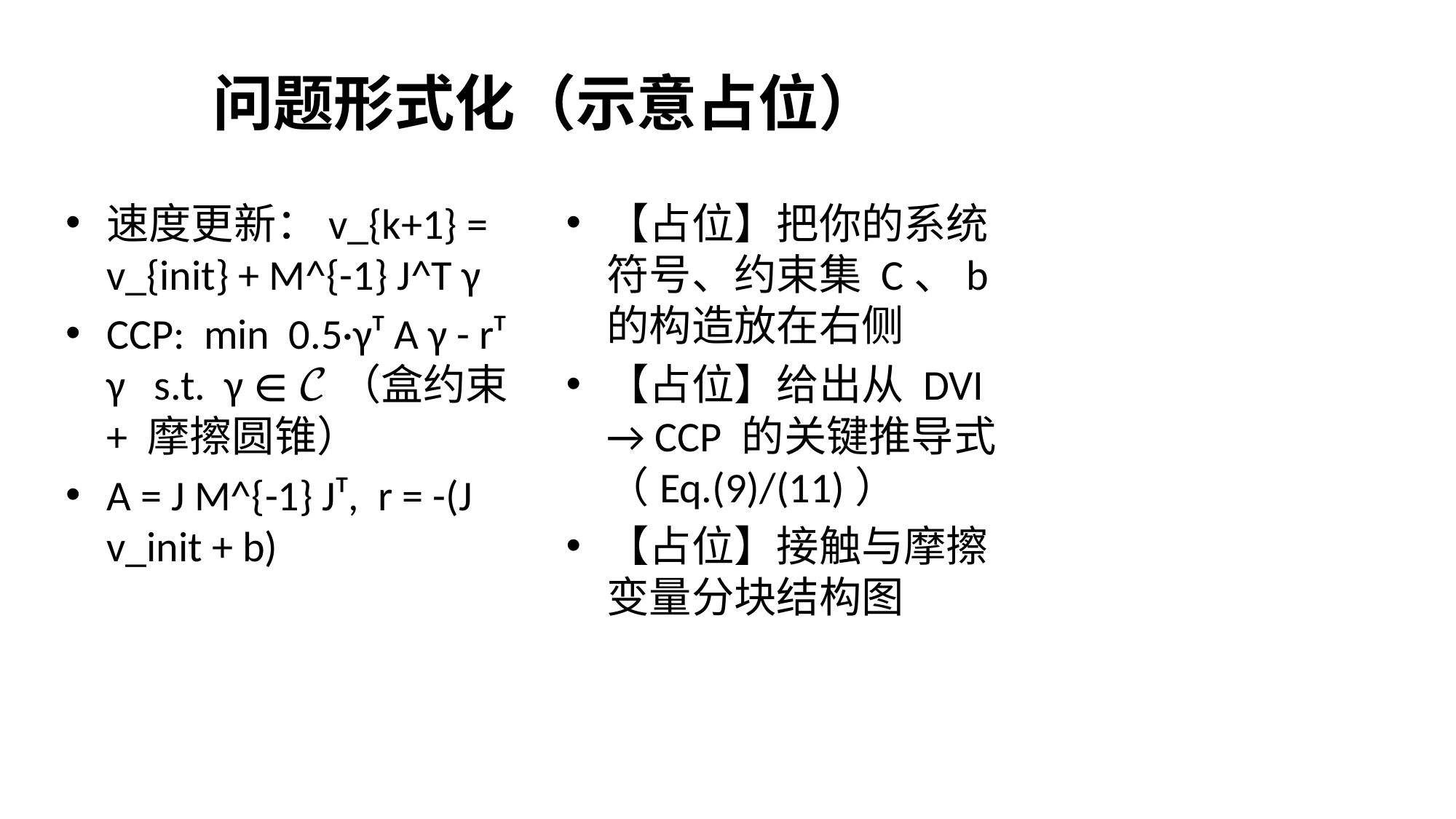

# 问题形式化（示意占位）
速度更新：v_{k+1} = v_{init} + M^{-1} J^T γ
CCP:  min  0.5·γᵀ A γ - rᵀ γ   s.t.  γ ∈ 𝒞（盒约束 + 摩擦圆锥）
A = J M^{-1} Jᵀ,  r = -(J v_init + b)
【占位】把你的系统符号、约束集 C、b 的构造放在右侧
【占位】给出从 DVI → CCP 的关键推导式（Eq.(9)/(11)）
【占位】接触与摩擦变量分块结构图